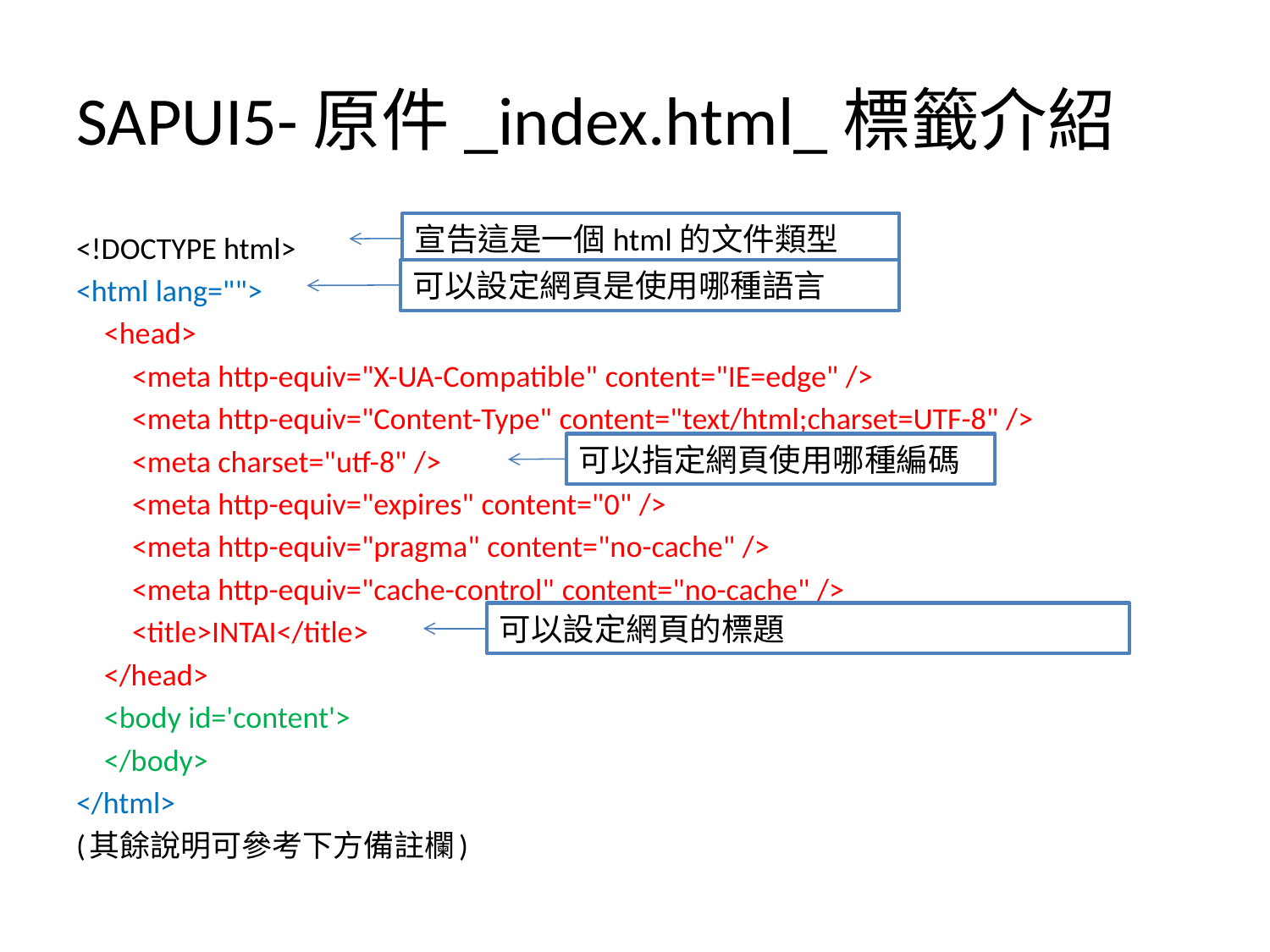

# SAPUI5-原件_index.html_標籤介紹
宣告這是一個html的文件類型
<!DOCTYPE html>
<html lang="">
    <head>
        <meta http-equiv="X-UA-Compatible" content="IE=edge" />
        <meta http-equiv="Content-Type" content="text/html;charset=UTF-8" />
        <meta charset="utf-8" />
        <meta http-equiv="expires" content="0" />
        <meta http-equiv="pragma" content="no-cache" />
        <meta http-equiv="cache-control" content="no-cache" />
        <title>INTAI</title>
    </head>
    <body id='content'>
    </body>
</html>
(其餘說明可參考下方備註欄)
可以設定網頁是使用哪種語言
可以指定網頁使用哪種編碼
可以設定網頁的標題